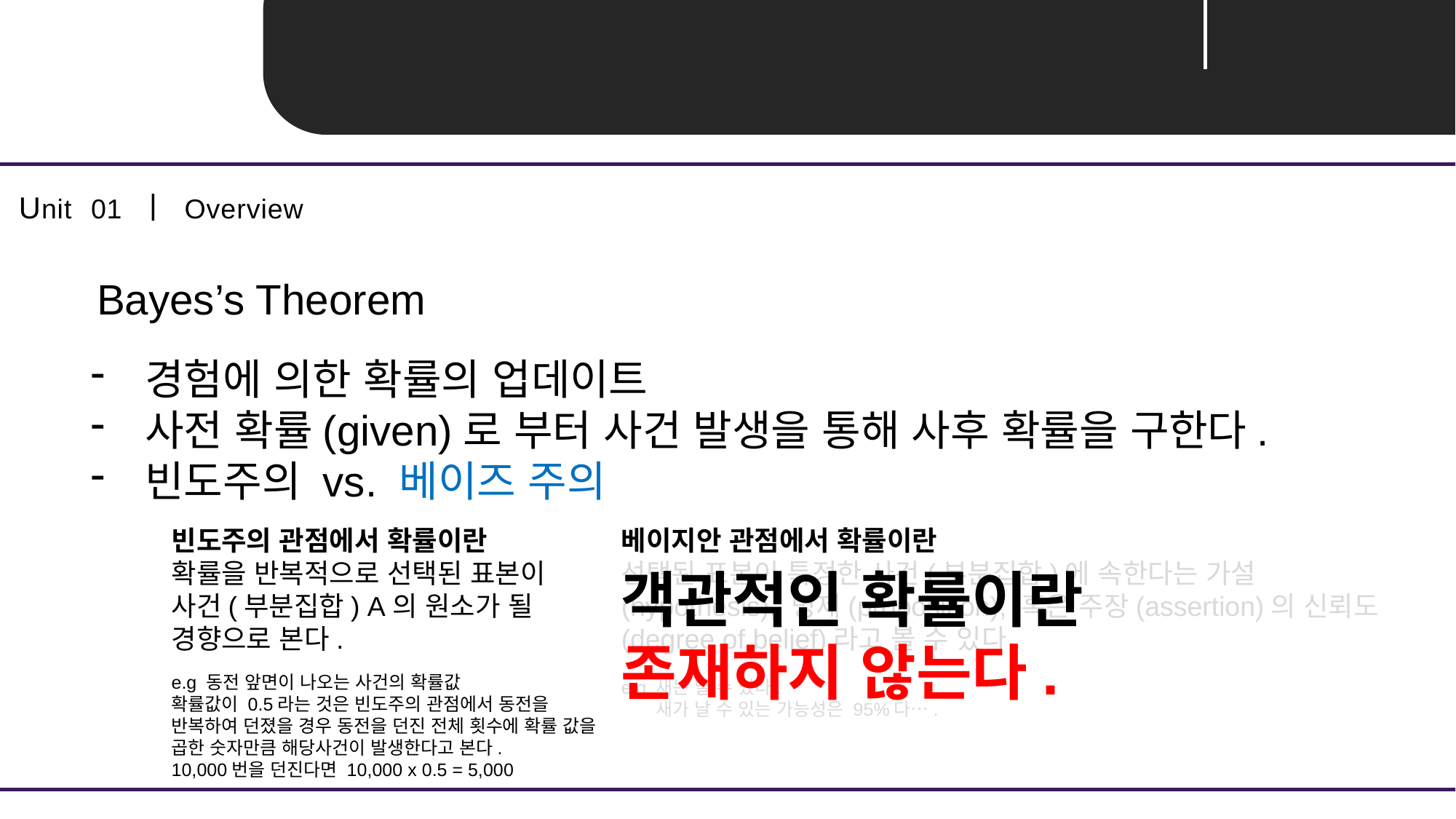

Unit  03 ㅣ Bayes Theory
Unit  01 ㅣ Overview
Bayes’s Theorem
경험에 의한 확률의 업데이트
사전 확률(given)로 부터 사건 발생을 통해 사후 확률을 구한다.
빈도주의 vs. 베이즈 주의
빈도주의 관점에서 확률이란
확률을 반복적으로 선택된 표본이 사건(부분집합) A의 원소가 될 경향으로 본다.

e.g 동전 앞면이 나오는 사건의 확률값
확률값이 0.5라는 것은 빈도주의 관점에서 동전을 반복하여 던졌을 경우 동전을 던진 전체 횟수에 확률 값을 곱한 숫자만큼 해당사건이 발생한다고 본다.
10,000번을 던진다면 10,000 x 0.5 = 5,000
베이지안 관점에서 확률이란
선택된 표본이 특정한 사건(부분집합)에 속한다는 가설(hypothesis), 명제(proposition), 혹은 주장(assertion)의 신뢰도(degree of belief)라고 볼 수 있다.

e.g 새는 날 수 있다.
      새가 날 수 있는 가능성은 95%다….
객관적인 확률이란 존재하지 않는다.